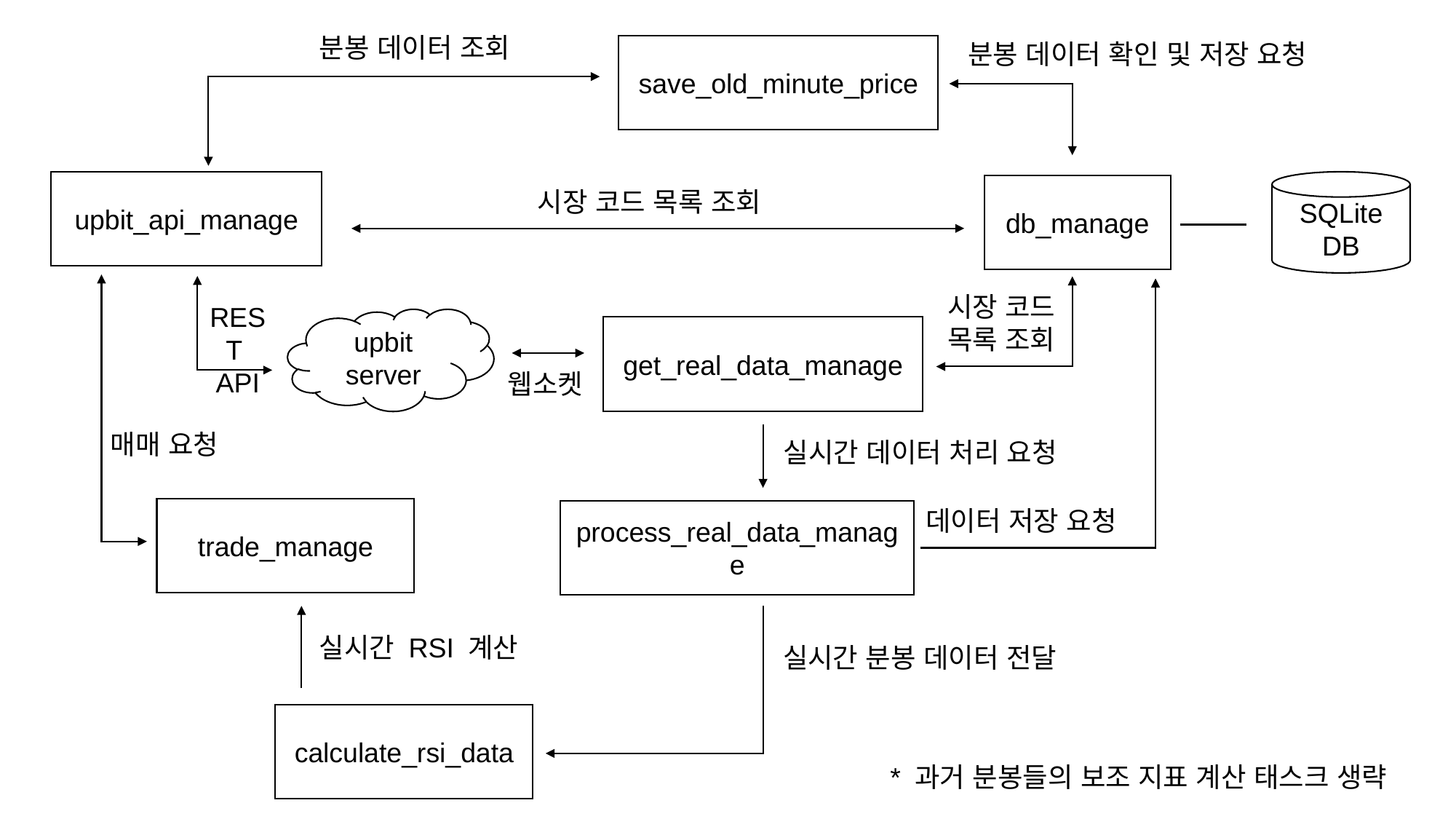

분봉 데이터 조회
분봉 데이터 확인 및 저장 요청
save_old_minute_price
upbit_api_manage
SQLite DB
db_manage
시장 코드 목록 조회
시장 코드
목록 조회
REST
API
upbit
server
get_real_data_manage
웹소켓
매매 요청
실시간 데이터 처리 요청
trade_manage
데이터 저장 요청
process_real_data_manage
실시간 RSI 계산
실시간 분봉 데이터 전달
calculate_rsi_data
* 과거 분봉들의 보조 지표 계산 태스크 생략